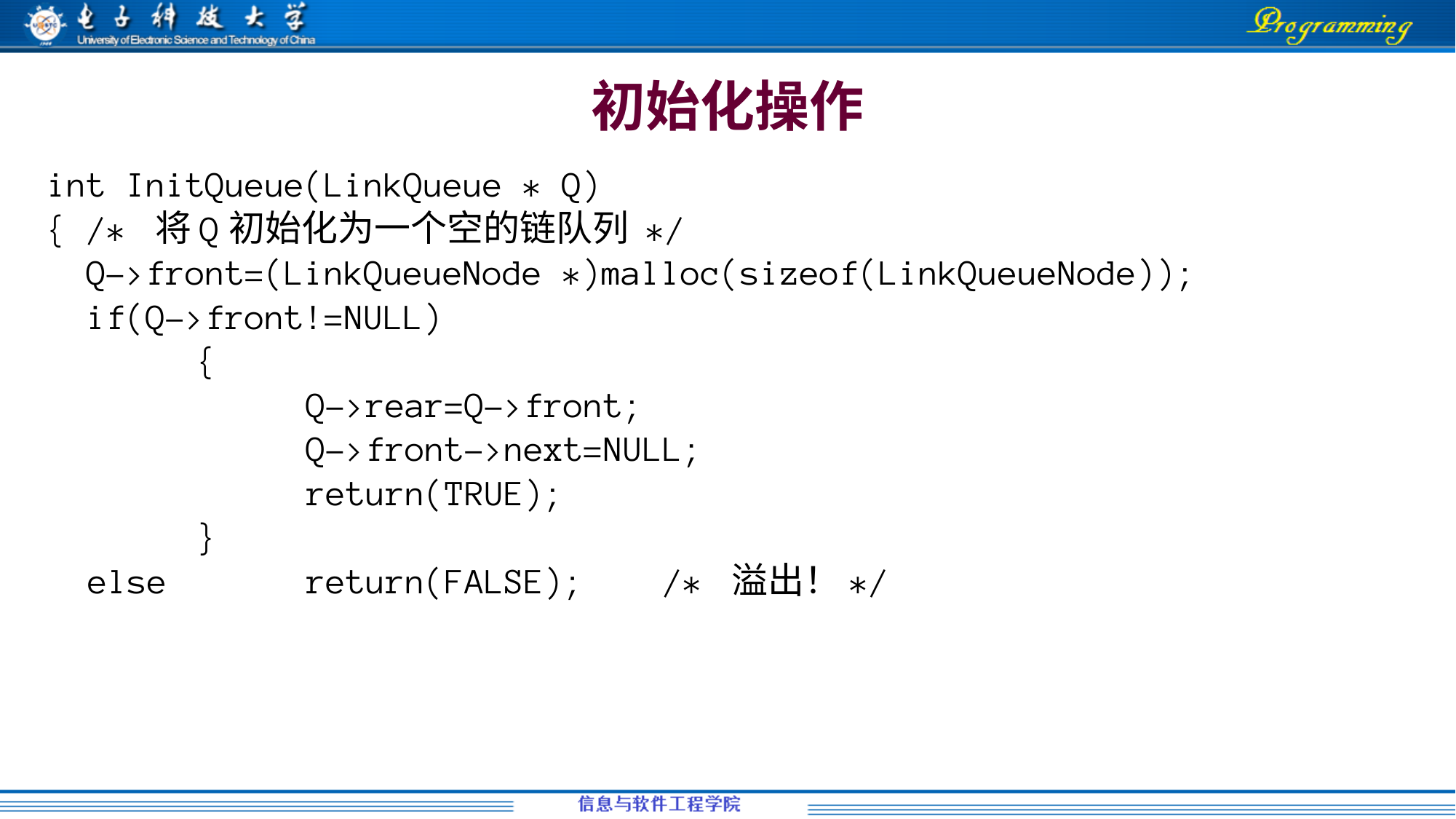

# 初始化操作
int InitQueue(LinkQueue * Q)
{ /* 将Q初始化为一个空的链队列 */
  Q->front=(LinkQueueNode *)malloc(sizeof(LinkQueueNode));
  if(Q->front!=NULL)
		{
			Q->rear=Q->front;
			Q->front->next=NULL;
 			return(TRUE);
		}
	else  	return(FALSE);    /* 溢出！*/